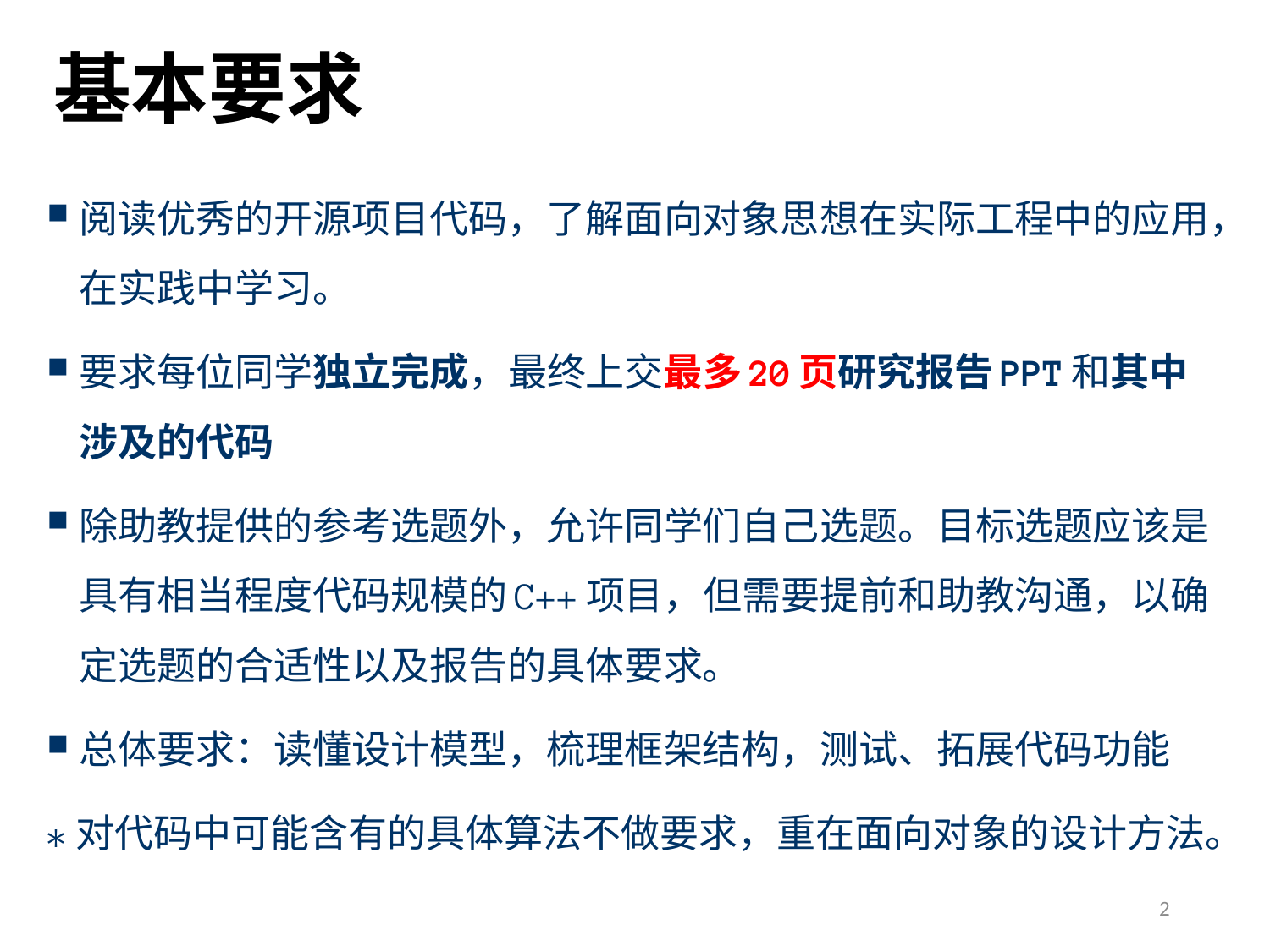

# 基本要求
阅读优秀的开源项目代码，了解面向对象思想在实际工程中的应用，在实践中学习。
要求每位同学独立完成，最终上交最多20页研究报告PPT和其中涉及的代码
除助教提供的参考选题外，允许同学们自己选题。目标选题应该是具有相当程度代码规模的C++项目，但需要提前和助教沟通，以确定选题的合适性以及报告的具体要求。
总体要求：读懂设计模型，梳理框架结构，测试、拓展代码功能
*对代码中可能含有的具体算法不做要求，重在面向对象的设计方法。
2